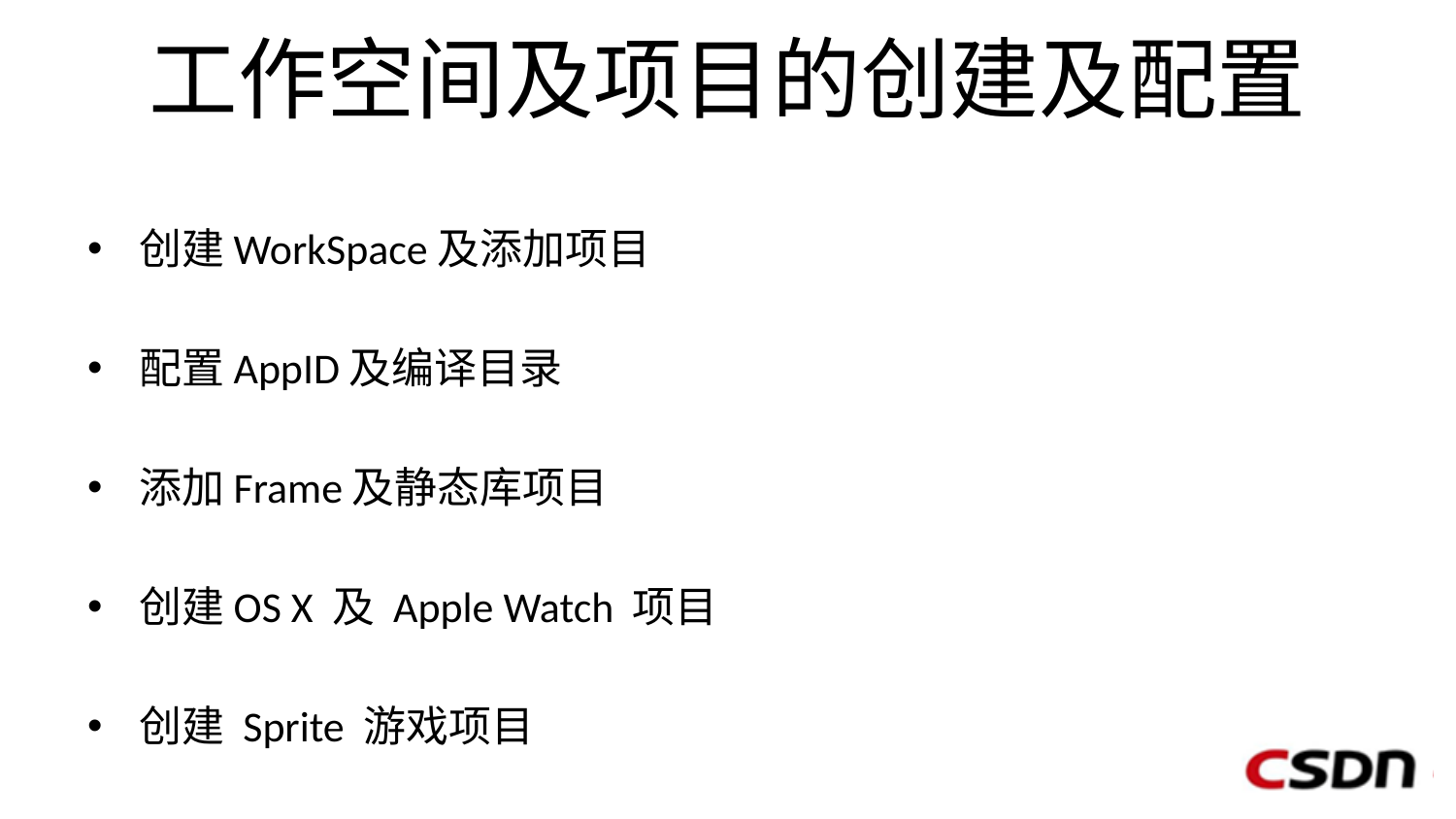

# 工作空间及项目的创建及配置
创建WorkSpace及添加项目

配置AppID及编译目录

添加Frame及静态库项目

创建OS X 及 Apple Watch 项目

创建 Sprite 游戏项目